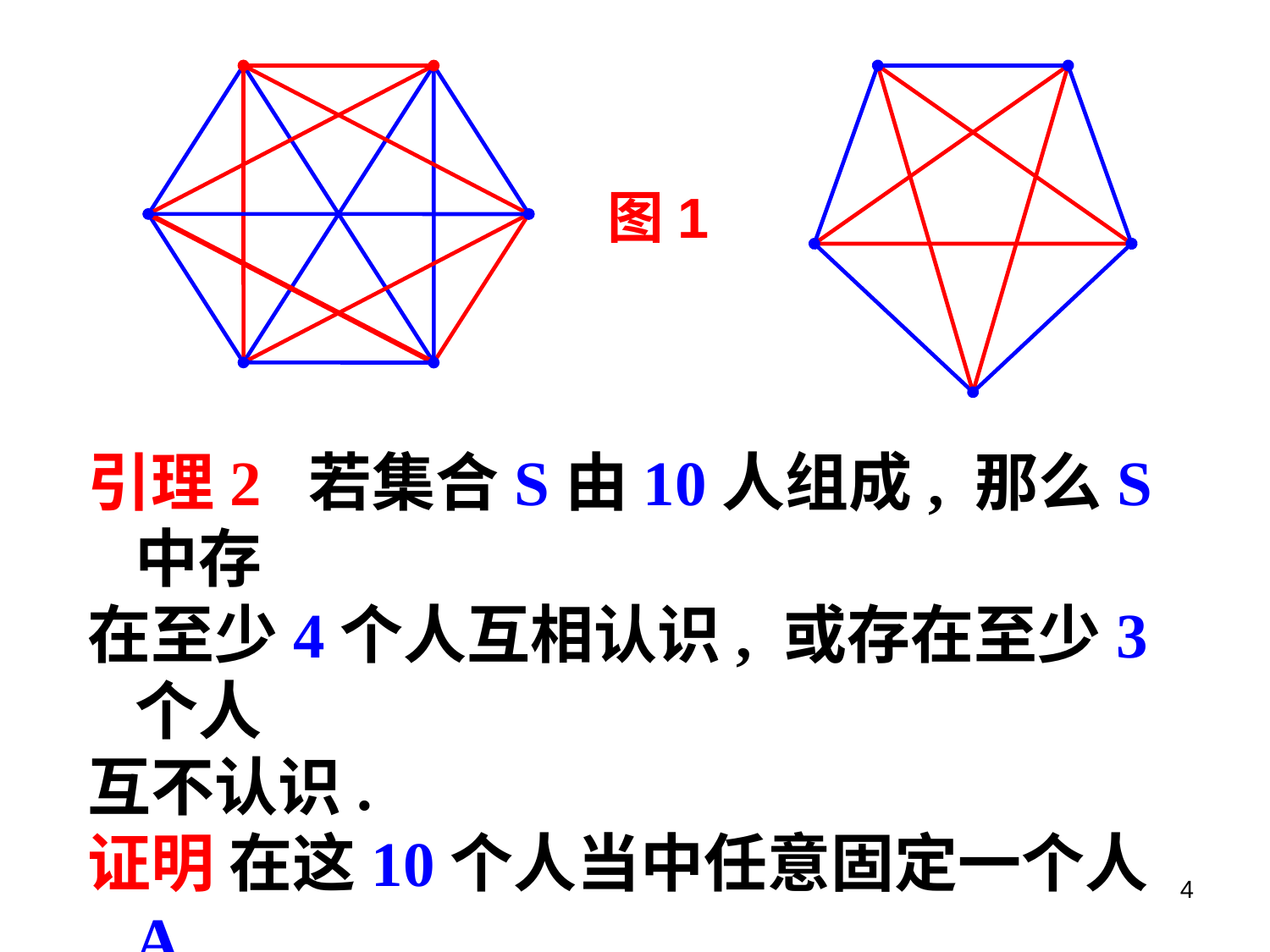

图1
引理2  若集合S由10人组成, 那么S中存
在至少4个人互相认识, 或存在至少3个人
互不认识.
证明 在这10个人当中任意固定一个人A,
则其余人可以分成两类：
4